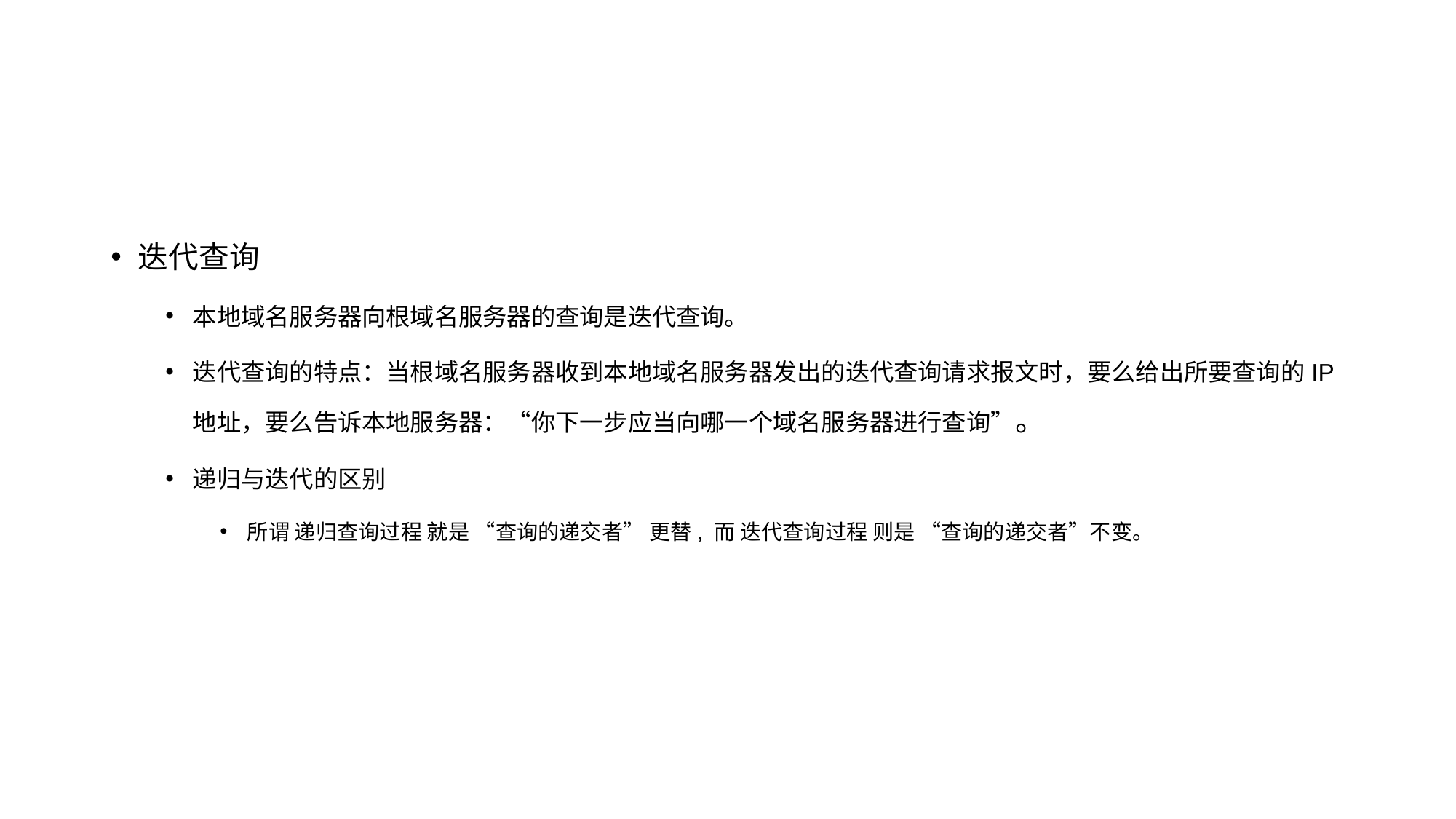

迭代查询
本地域名服务器向根域名服务器的查询是迭代查询。
迭代查询的特点：当根域名服务器收到本地域名服务器发出的迭代查询请求报文时，要么给出所要查询的IP地址，要么告诉本地服务器：“你下一步应当向哪一个域名服务器进行查询”。
递归与迭代的区别
所谓 递归查询过程 就是 “查询的递交者” 更替, 而 迭代查询过程 则是 “查询的递交者”不变。